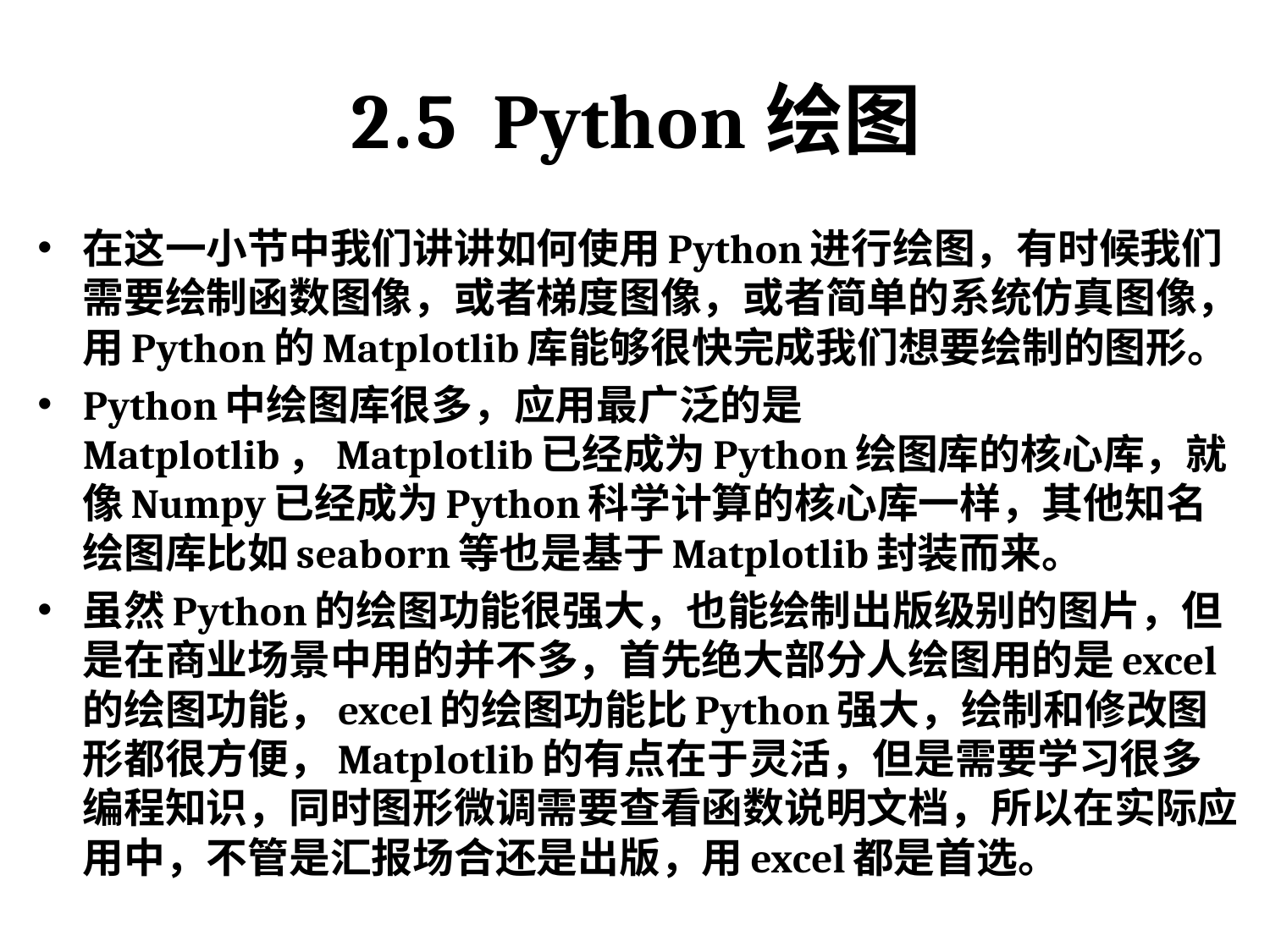

# 2.5  Python绘图
在这一小节中我们讲讲如何使用Python进行绘图，有时候我们需要绘制函数图像，或者梯度图像，或者简单的系统仿真图像，用Python的Matplotlib库能够很快完成我们想要绘制的图形。
Python中绘图库很多，应用最广泛的是Matplotlib，Matplotlib已经成为Python绘图库的核心库，就像Numpy已经成为Python科学计算的核心库一样，其他知名绘图库比如seaborn等也是基于Matplotlib封装而来。
虽然Python的绘图功能很强大，也能绘制出版级别的图片，但是在商业场景中用的并不多，首先绝大部分人绘图用的是excel的绘图功能，excel的绘图功能比Python强大，绘制和修改图形都很方便，Matplotlib的有点在于灵活，但是需要学习很多编程知识，同时图形微调需要查看函数说明文档，所以在实际应用中，不管是汇报场合还是出版，用excel都是首选。